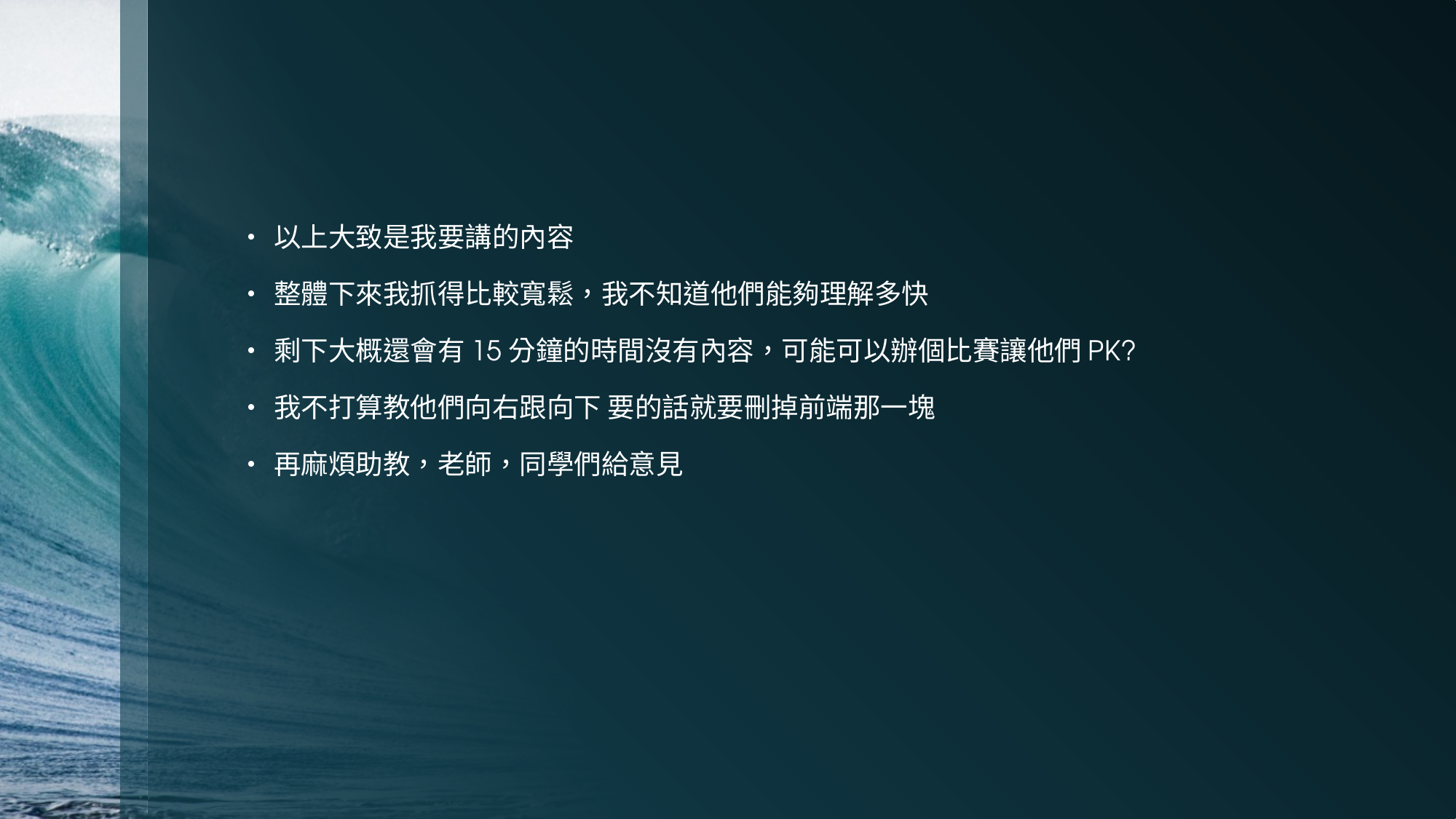

#
以上大致是我要講的內容
整體下來我抓得比較寬鬆，我不知道他們能夠理解多快
剩下大概還會有15分鐘的時間沒有內容，可能可以辦個比賽讓他們PK?
我不打算教他們向右跟向下 要的話就要刪掉前端那一塊
再麻煩助教，老師，同學們給意見